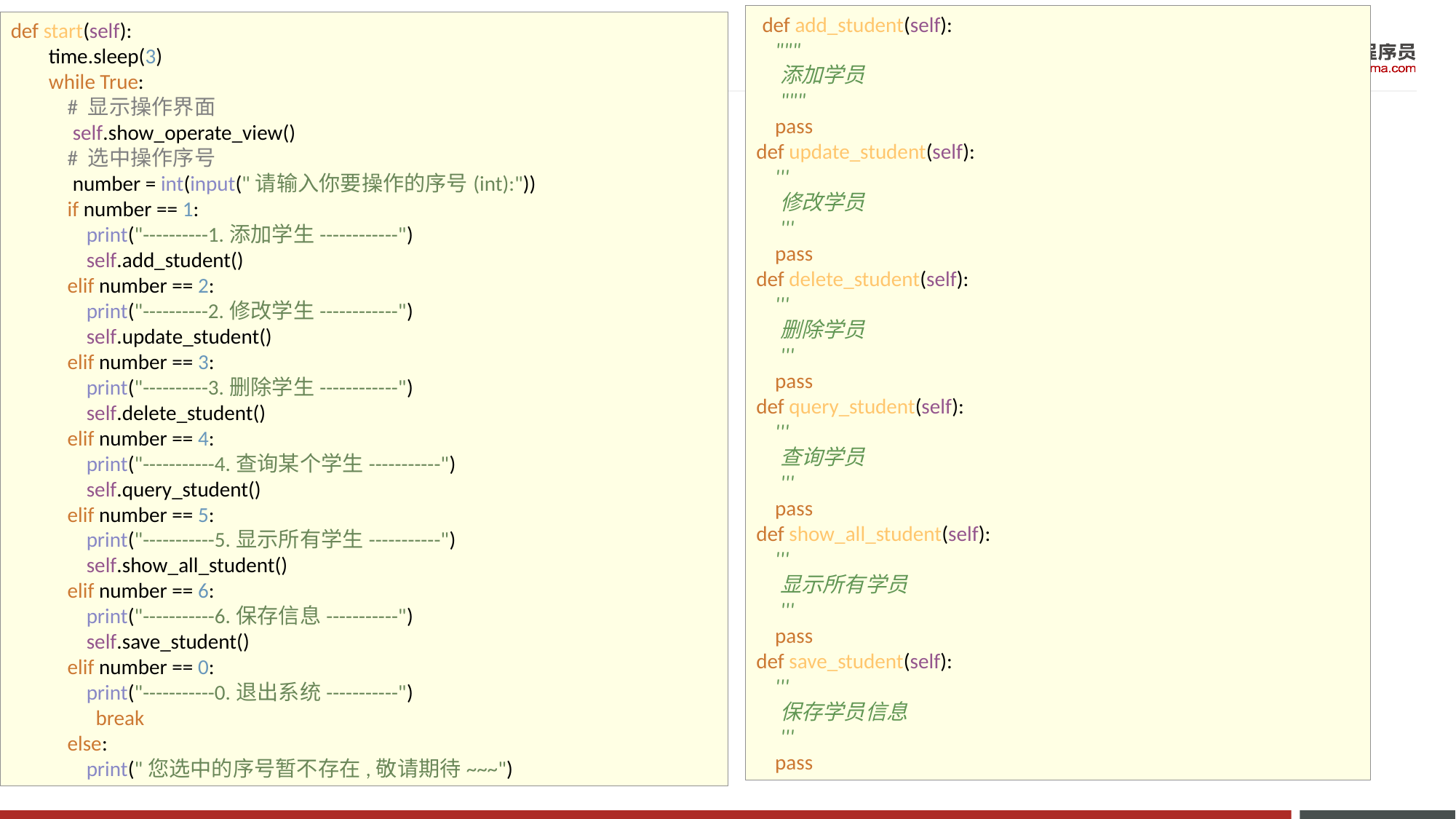

def add_student(self):
    """
    添加学员
    """
    pass
def update_student(self):
    '''
    修改学员
    '''
    pass
def delete_student(self):
    '''
    删除学员
    '''
    pass
def query_student(self):
    '''
    查询学员
    '''
    pass
def show_all_student(self):
    '''
    显示所有学员
    '''
    pass
def save_student(self):
    '''
    保存学员信息
    '''
    pass
def start(self):
        time.sleep(3)
        while True:
            # 显示操作界面
            self.show_operate_view()
            # 选中操作序号
            number = int(input("请输入你要操作的序号(int):"))
            if number == 1:
                print("----------1.添加学生------------")
                self.add_student()
            elif number == 2:
                print("----------2.修改学生------------")
                self.update_student()
            elif number == 3:
                print("----------3.删除学生------------")
                self.delete_student()
            elif number == 4:
                print("-----------4.查询某个学生-----------")
                self.query_student()
            elif number == 5:
                print("-----------5.显示所有学生-----------")
                self.show_all_student()
            elif number == 6:
                print("-----------6.保存信息-----------")
                self.save_student()
            elif number == 0:
                print("-----------0.退出系统-----------")
                  break
            else:
                print("您选中的序号暂不存在,敬请期待~~~")
# 学生管理系统实践